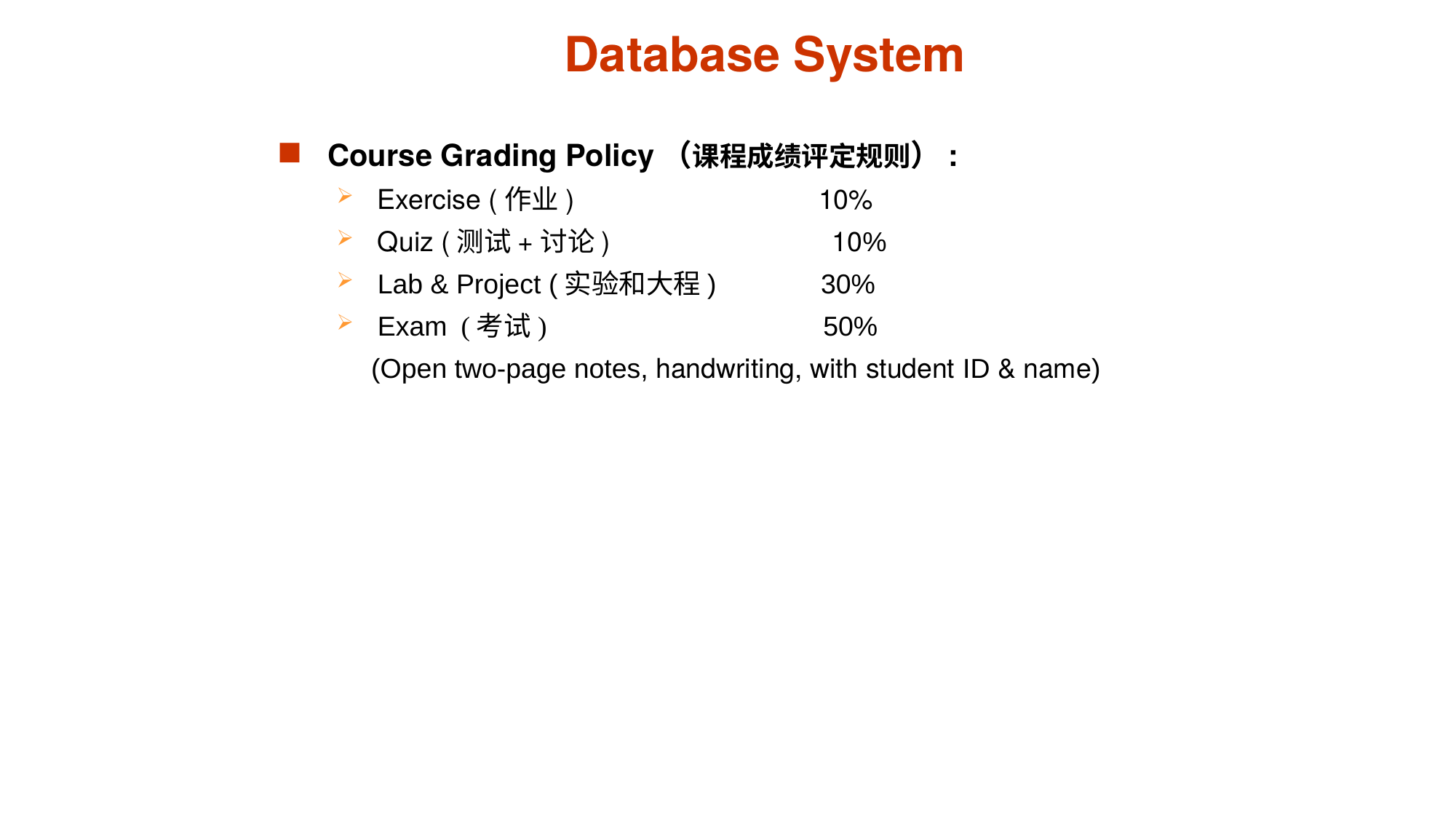

# Database System
Course Grading Policy（课程成绩评定规则）:
Exercise (作业)                                10%
Quiz (测试+讨论)                             10%
Lab & Project (实验和大程)               30%
Exam  (考试)                                        50%
     (Open two-page notes, handwriting, with student ID & name)